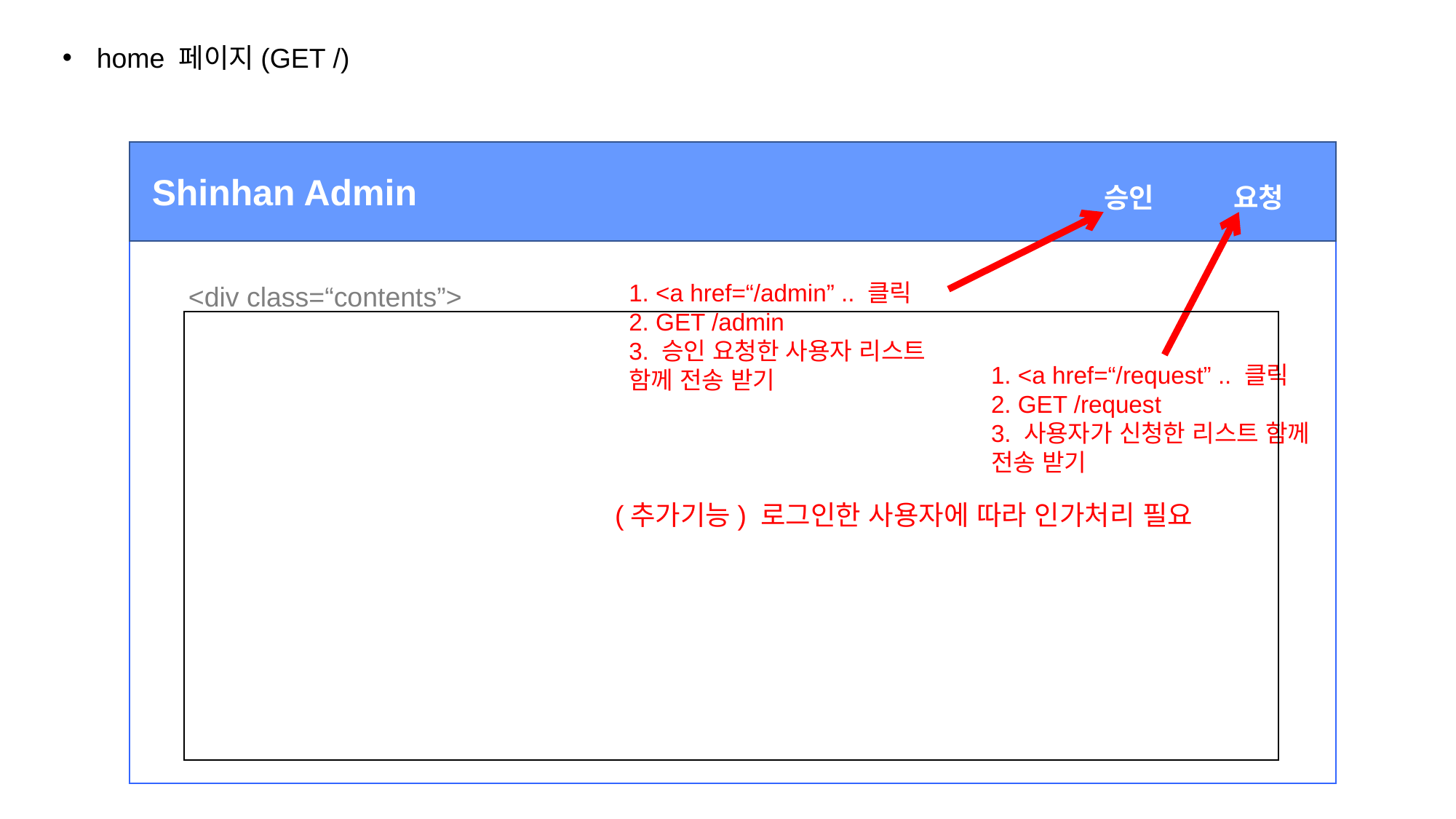

home 페이지(GET /)

Shinhan Admin
승인
요청
1. <a href=“/admin” .. 클릭
2. GET /admin
3. 승인 요청한 사용자 리스트 함께 전송 받기
<div class=“contents”>

1. <a href=“/request” .. 클릭
2. GET /request
3. 사용자가 신청한 리스트 함께 전송 받기
(추가기능) 로그인한 사용자에 따라 인가처리 필요